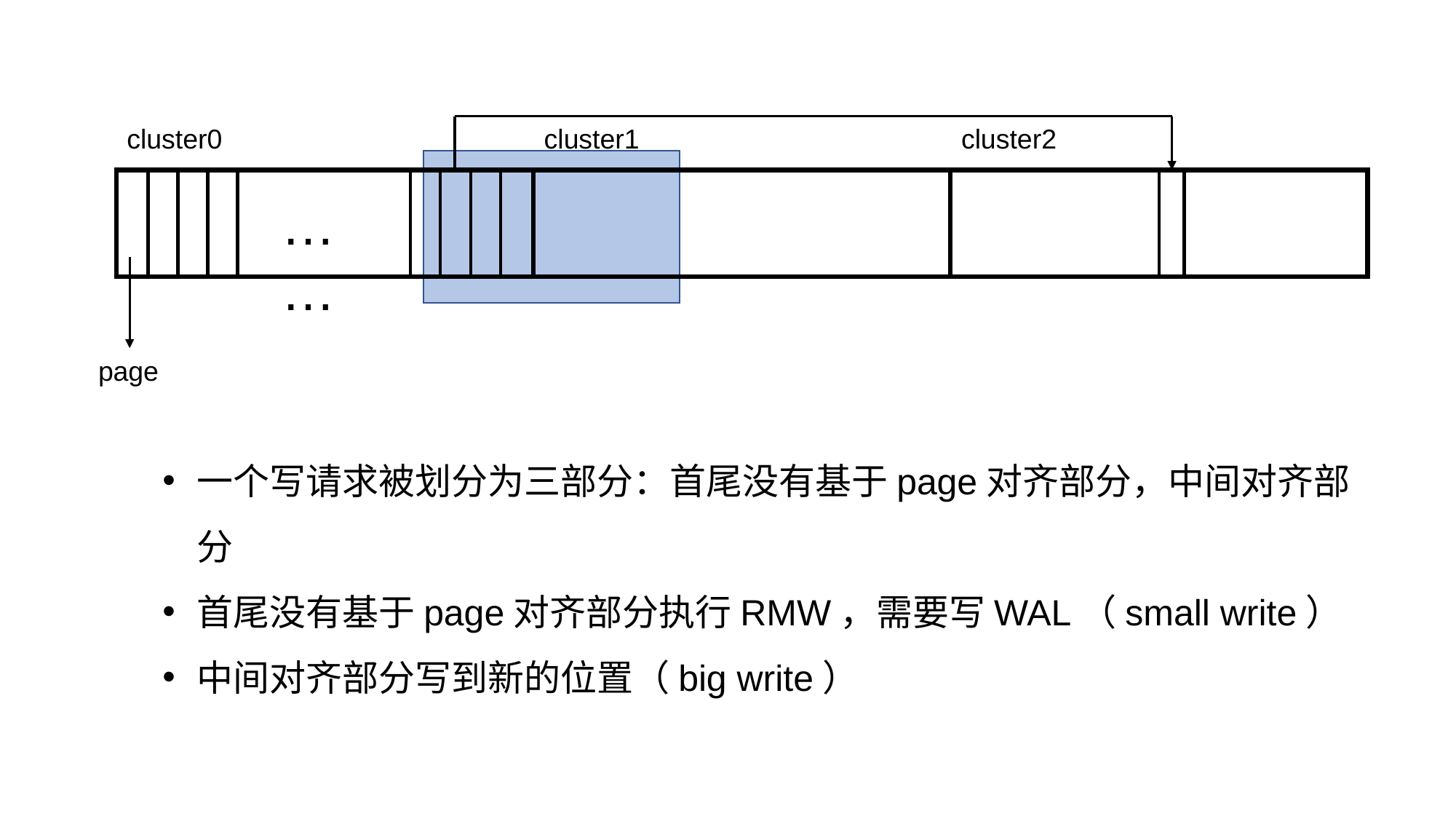

cluster0
cluster1
cluster2

……
page

一个写请求被划分为三部分：首尾没有基于page对齐部分，中间对齐部分
首尾没有基于page对齐部分执行RMW，需要写WAL（small write）
中间对齐部分写到新的位置（big write）